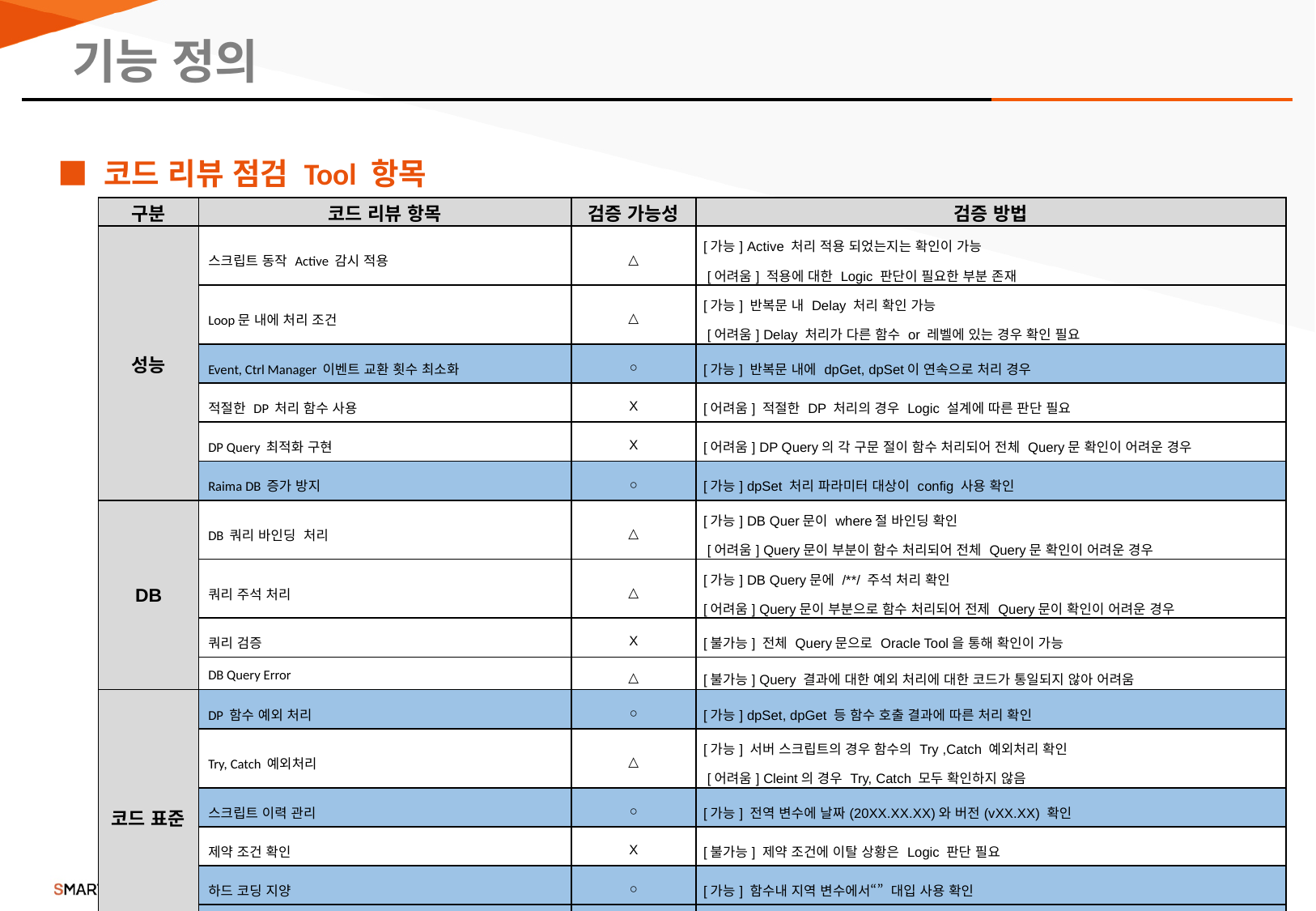

기능 정의
■ 코드 리뷰 점검 Tool 항목
| 구분 | 코드 리뷰 항목 | 검증 가능성 | 검증 방법 |
| --- | --- | --- | --- |
| 성능 | 스크립트 동작 Active 감시 적용 | △ | [가능] Active 처리 적용 되었는지는 확인이 가능 [어려움] 적용에 대한 Logic 판단이 필요한 부분 존재 |
|  | Loop문 내에 처리 조건 | △ | [가능] 반복문 내 Delay 처리 확인 가능 [어려움] Delay 처리가 다른 함수 or 레벨에 있는 경우 확인 필요 |
|  | Event, Ctrl Manager 이벤트 교환 횟수 최소화 | ○ | [가능] 반복문 내에 dpGet, dpSet이 연속으로 처리 경우 |
|  | 적절한 DP 처리 함수 사용 | X | [어려움] 적절한 DP 처리의 경우 Logic 설계에 따른 판단 필요 |
|  | DP Query 최적화 구현 | X | [어려움] DP Query의 각 구문 절이 함수 처리되어 전체 Query문 확인이 어려운 경우 |
|  | Raima DB 증가 방지 | ○ | [가능] dpSet 처리 파라미터 대상이 config 사용 확인 |
| DB | DB 쿼리 바인딩 처리 | △ | [가능] DB Quer문이 where절 바인딩 확인 [어려움] Query문이 부분이 함수 처리되어 전체 Query문 확인이 어려운 경우 |
|  | 쿼리 주석 처리 | △ | [가능] DB Query문에 /\*\*/ 주석 처리 확인 [어려움] Query문이 부분으로 함수 처리되어 전제 Query문이 확인이 어려운 경우 |
|  | 쿼리 검증 | X | [불가능] 전체 Query문으로 Oracle Tool을 통해 확인이 가능 |
|  | DB Query Error | △ | [불가능] Query 결과에 대한 예외 처리에 대한 코드가 통일되지 않아 어려움 |
| 코드 표준 | DP 함수 예외 처리 | ○ | [가능] dpSet, dpGet 등 함수 호출 결과에 따른 처리 확인 |
|  | Try, Catch 예외처리 | △ | [가능] 서버 스크립트의 경우 함수의 Try ,Catch 예외처리 확인 [어려움] Cleint의 경우 Try, Catch 모두 확인하지 않음 |
|  | 스크립트 이력 관리 | ○ | [가능] 전역 변수에 날짜(20XX.XX.XX)와 버전(vXX.XX) 확인 |
|  | 제약 조건 확인 | X | [불가능] 제약 조건에 이탈 상황은 Logic 판단 필요 |
|  | 하드 코딩 지양 | ○ | [가능] 함수내 지역 변수에서“” 대입 사용 확인 |
|  | 불필요한 코드 지양 | ○ | [가능] 미사용 함수, 변수 유/무 확인 |